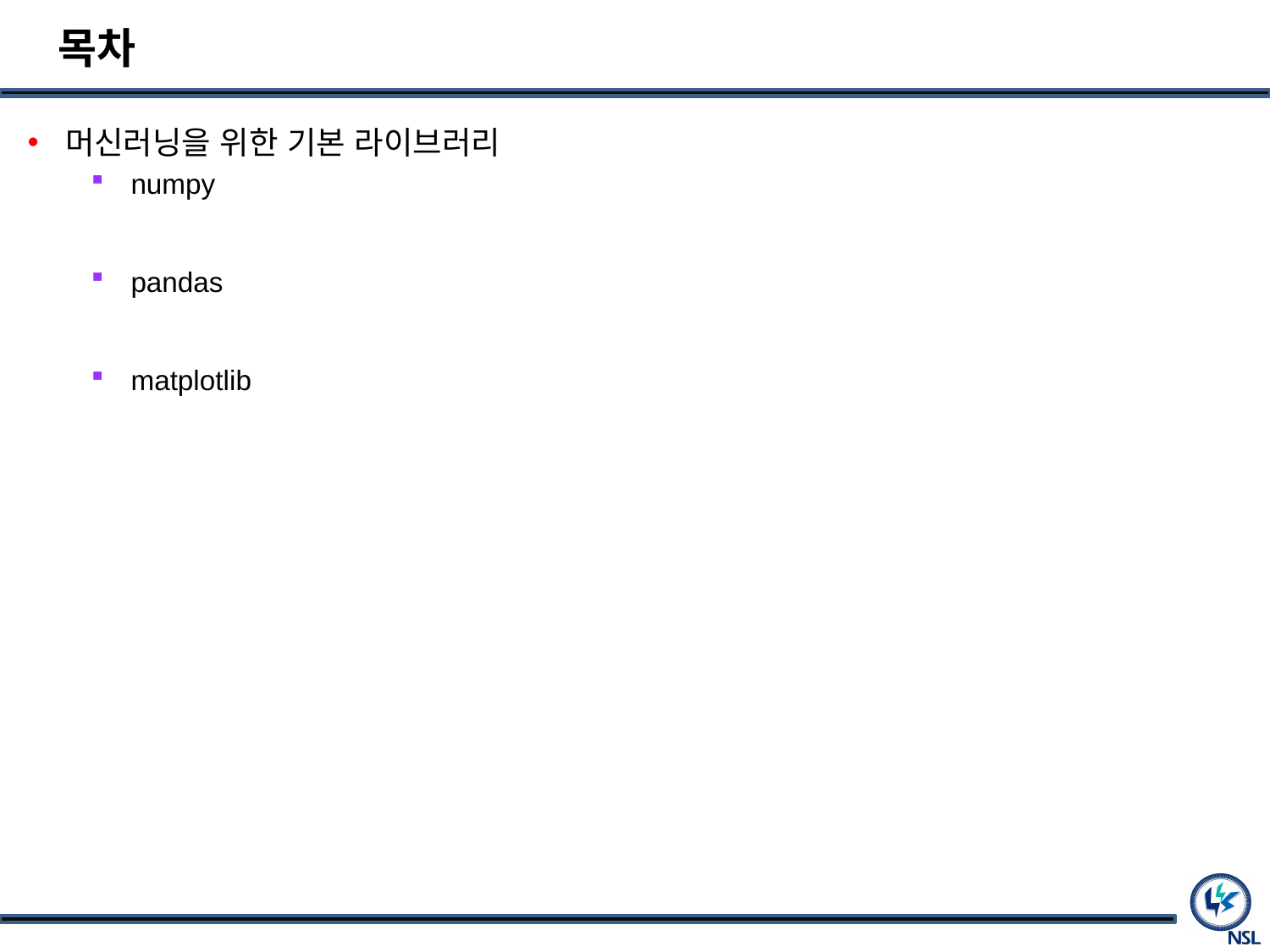

# 목차
머신러닝을 위한 기본 라이브러리
numpy

pandas

matplotlib